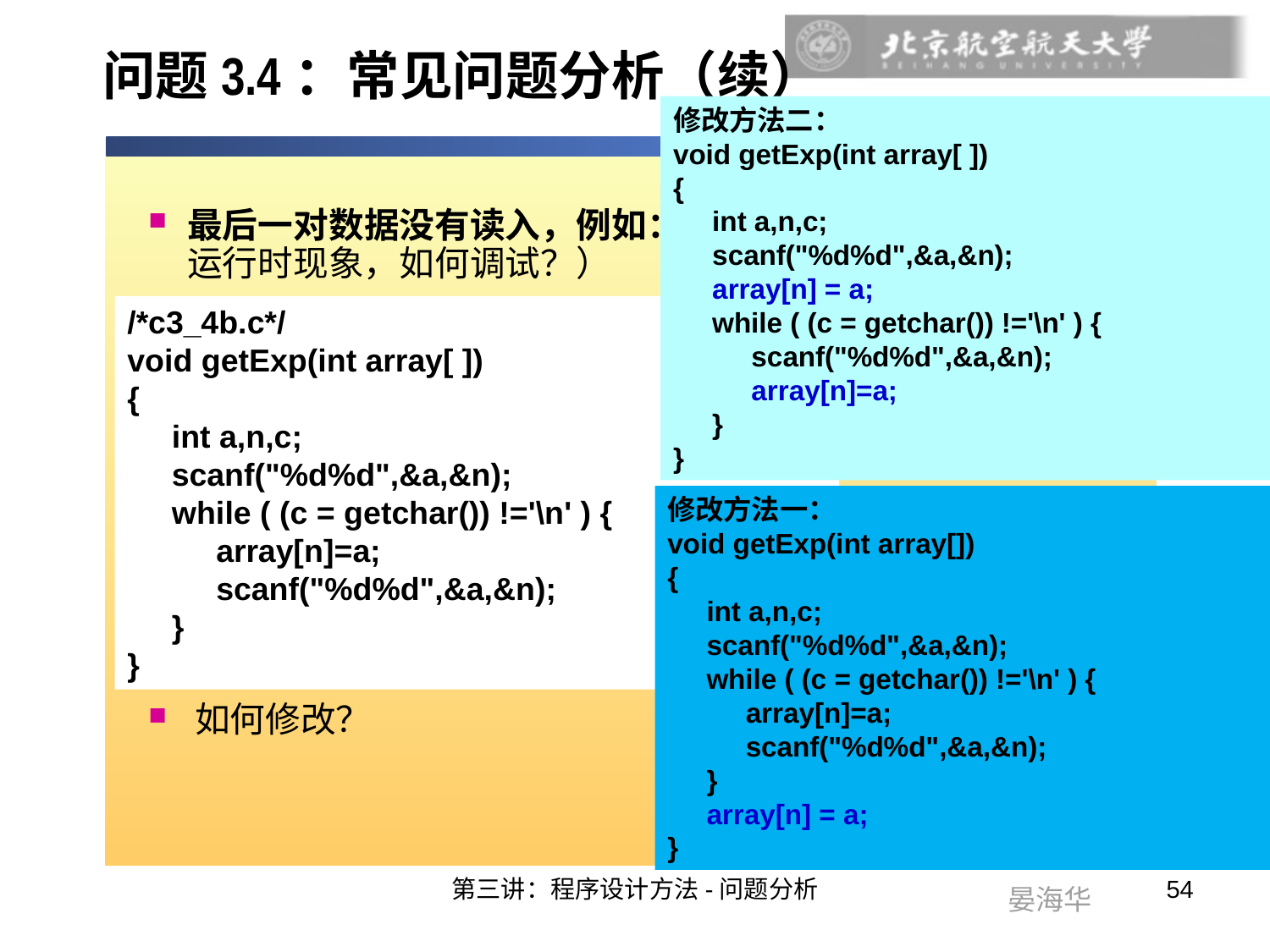

# 问题3.4：常见问题分析（续）
修改方法二：
void getExp(int array[ ])
{
     int a,n,c;
     scanf("%d%d",&a,&n);
     array[n] = a;
     while ( (c = getchar()) !='\n' ) {
          scanf("%d%d",&a,&n);
          array[n]=a;
     }
}
最后一对数据没有读入，例如：（观察用正常测试数据程序运行时现象，如何调试？）
/*c3_4b.c*/
void getExp(int array[ ])
{
     int a,n,c;
     scanf("%d%d",&a,&n);
     while ( (c = getchar()) !='\n' ) {
          array[n]=a;
          scanf("%d%d",&a,&n);
     }
}
修改方法一：
void getExp(int array[])
{
     int a,n,c;
     scanf("%d%d",&a,&n);
     while ( (c = getchar()) !='\n' ) {
          array[n]=a;
          scanf("%d%d",&a,&n);
     }
     array[n] = a;
}
 如何修改？
第三讲：程序设计方法-问题分析
54